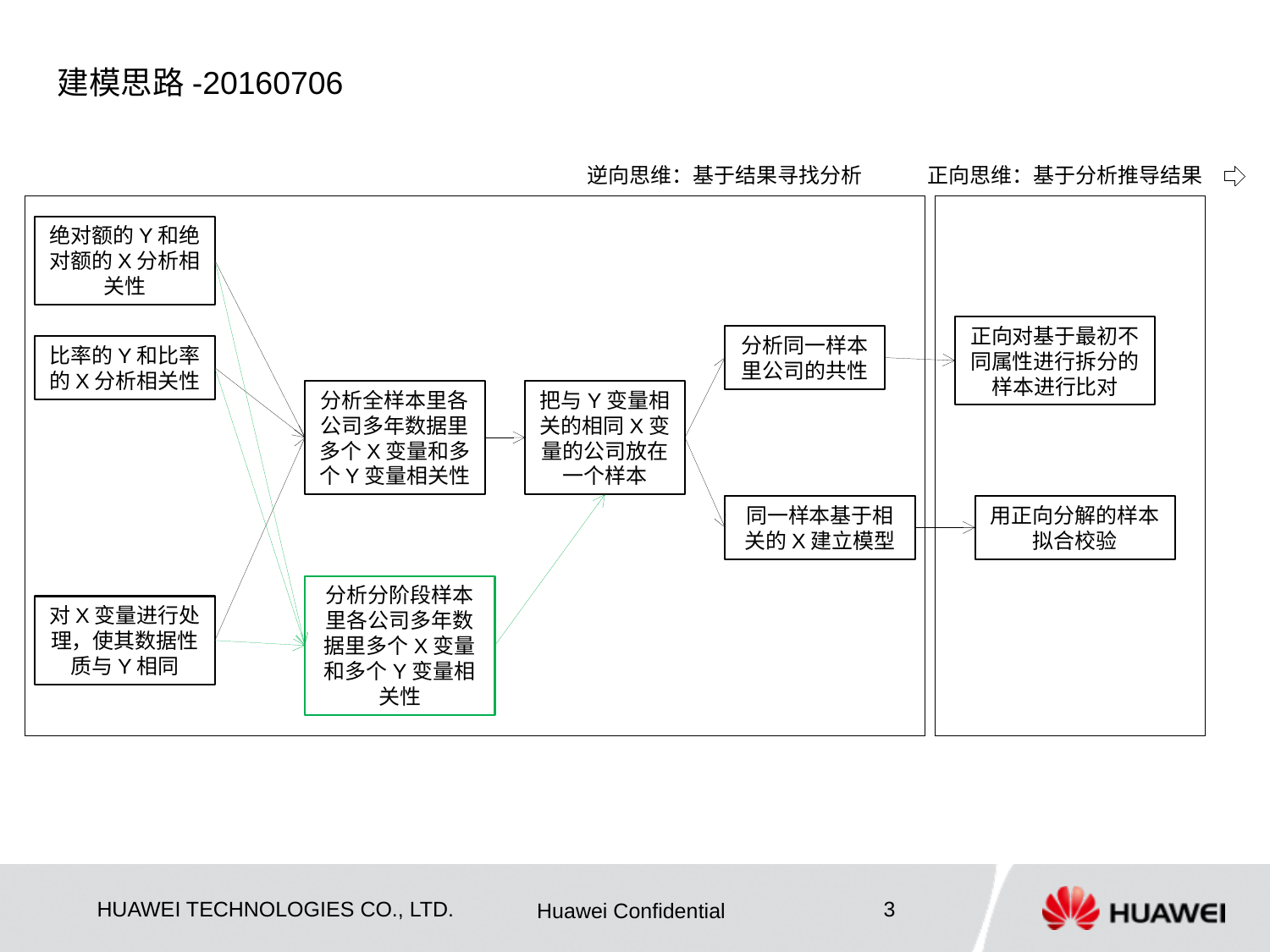

建模思路-20160706
逆向思维：基于结果寻找分析
正向思维：基于分析推导结果

绝对额的Y和绝对额的X分析相关性
正向对基于最初不同属性进行拆分的样本进行比对
分析同一样本里公司的共性
比率的Y和比率的X分析相关性
分析全样本里各公司多年数据里多个X变量和多个Y变量相关性
把与Y变量相关的相同X变量的公司放在一个样本
同一样本基于相关的X建立模型
用正向分解的样本拟合校验
分析分阶段样本里各公司多年数据里多个X变量和多个Y变量相关性
对X变量进行处理，使其数据性质与Y相同